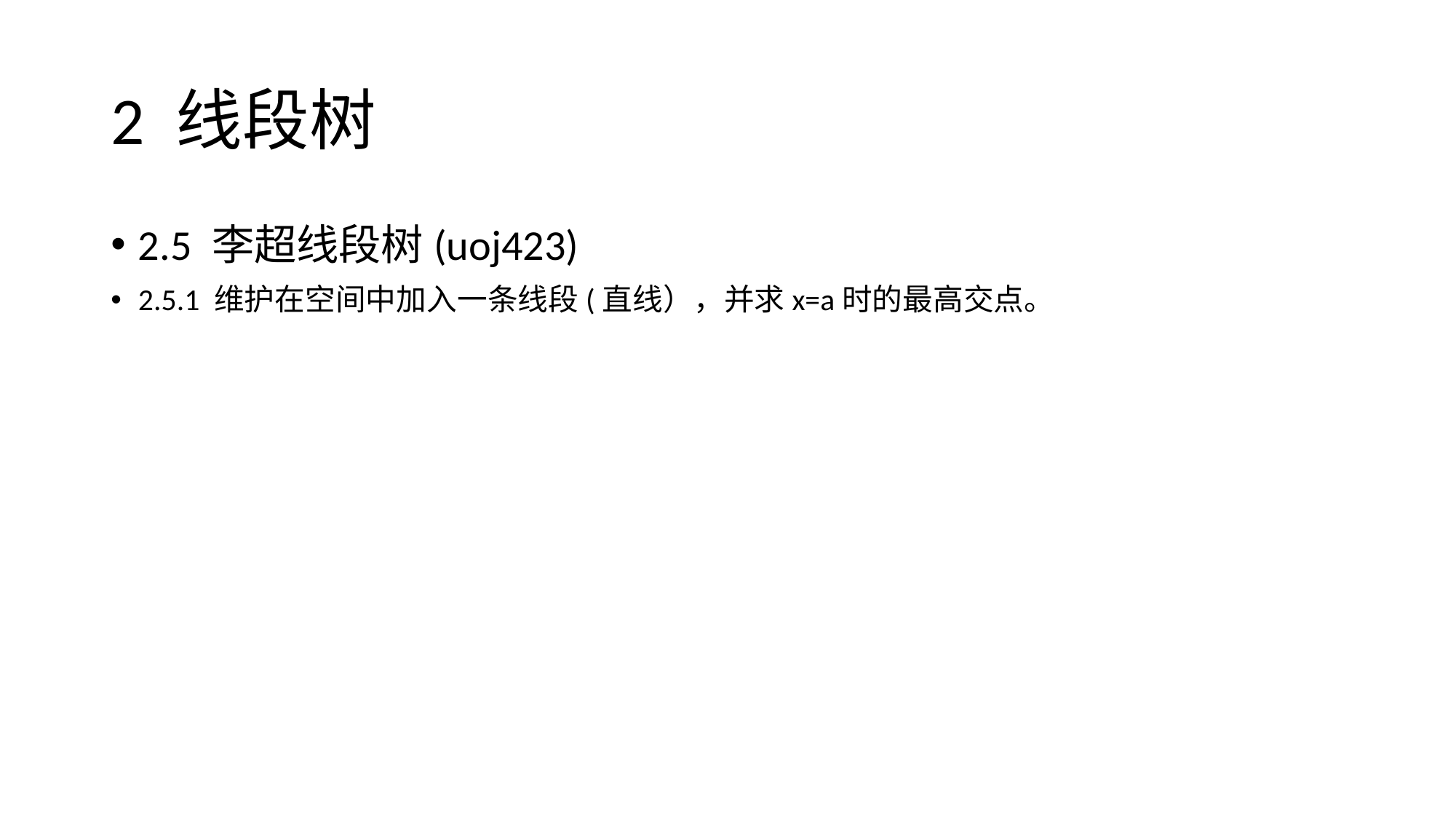

# 2 线段树
2.5 李超线段树(uoj423)
2.5.1 维护在空间中加入一条线段(直线），并求x=a时的最高交点。